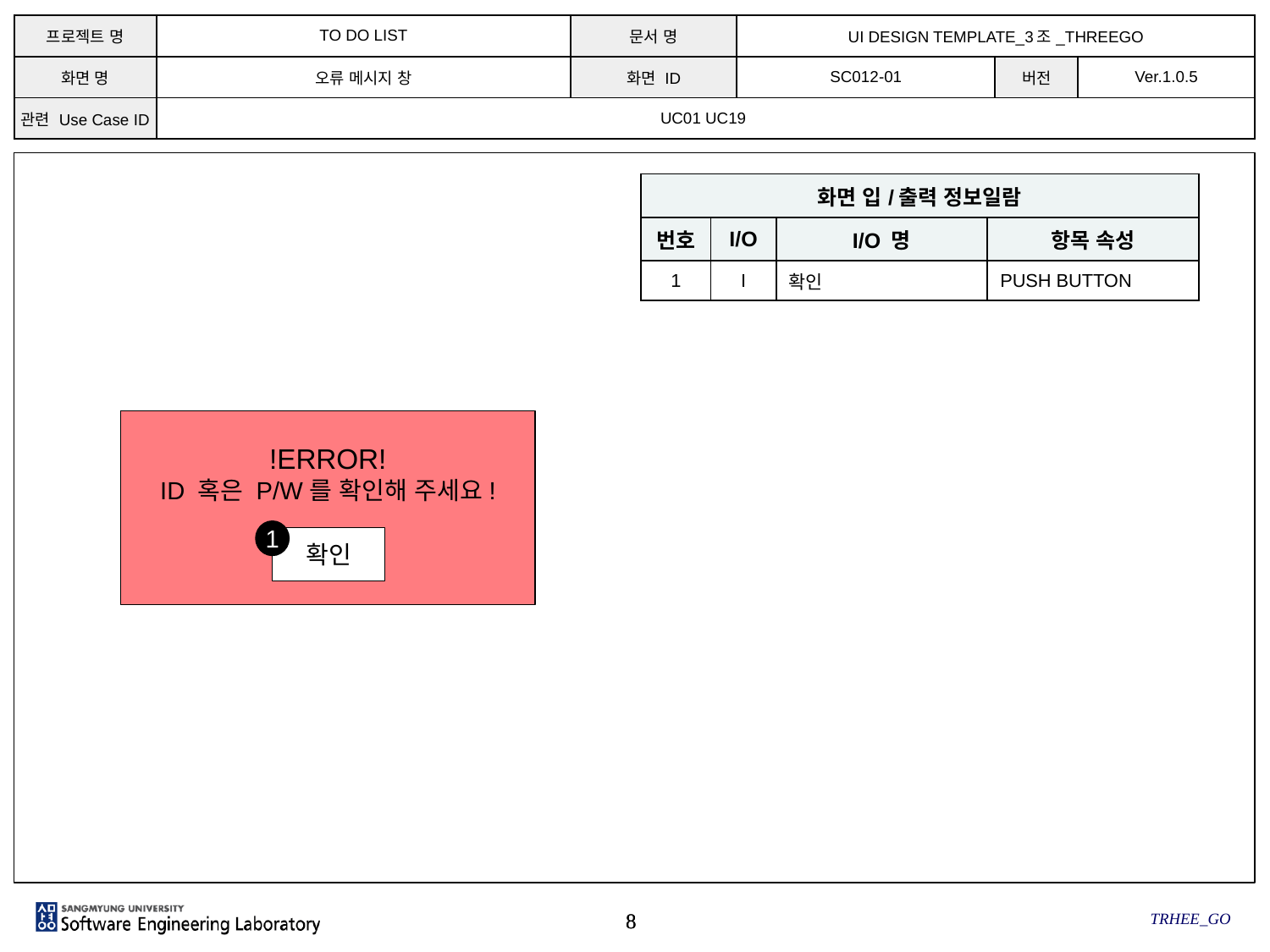

| 프로젝트 명 | TO DO LIST | 문서 명 | UI DESIGN TEMPLATE\_3조\_THREEGO |  |  |
| --- | --- | --- | --- | --- | --- |
| 화면 명 | 오류 메시지 창 | 화면 ID | SC012-01 | 버전 | Ver.1.0.5 |
| 관련 Use Case ID | UC01 UC19 |  |  |  |  |
| 화면 입/출력 정보일람 |  |  |  |
| --- | --- | --- | --- |
| 번호 | I/O | I/O 명 | 항목 속성 |
| 1 | I | 확인 | PUSH BUTTON |

!ERROR!
ID 혹은 P/W를 확인해 주세요!
확인
1
TRHEE_GO